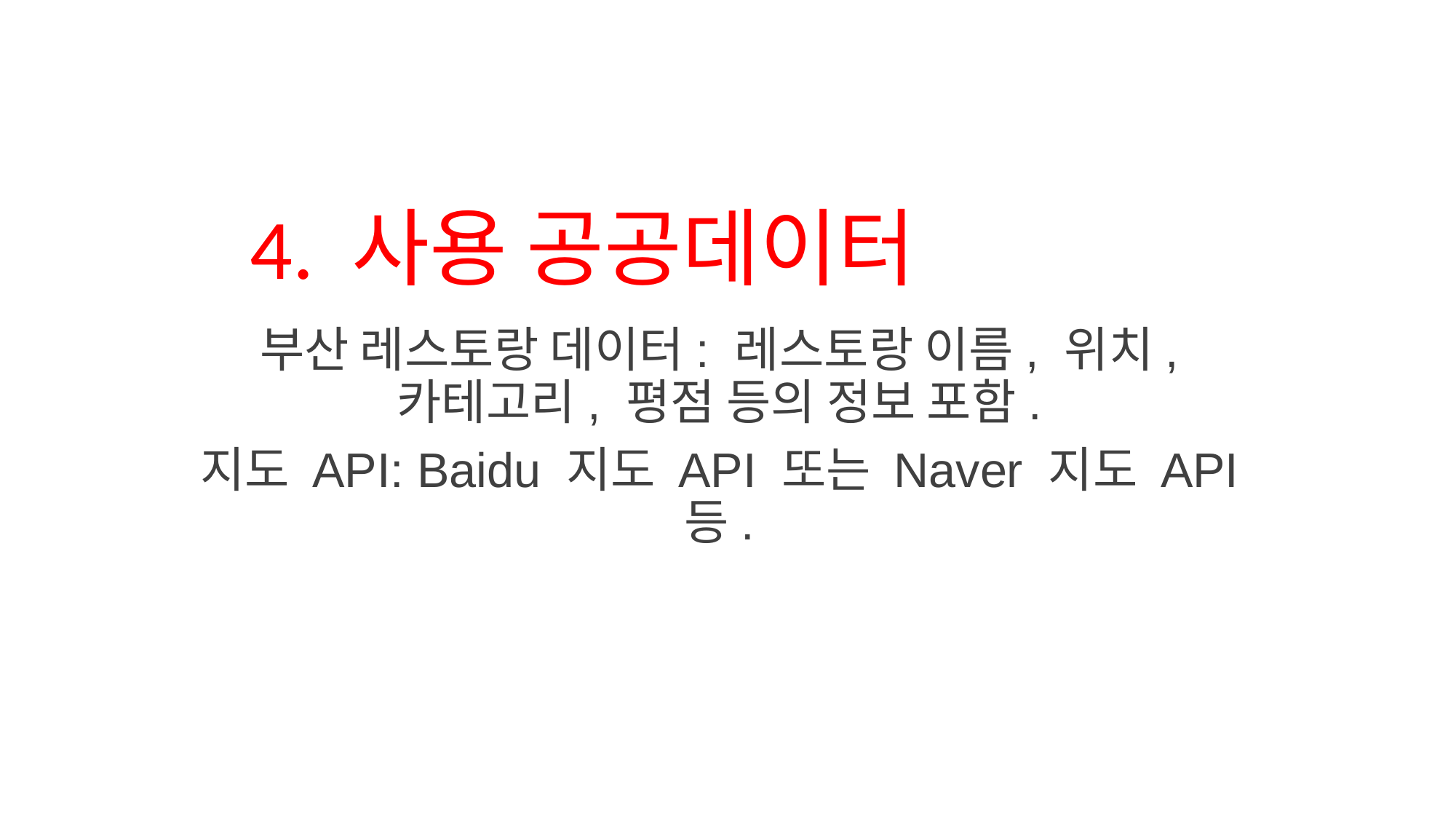

# 4. 사용 공공데이터
부산 레스토랑 데이터: 레스토랑 이름, 위치, 카테고리, 평점 등의 정보 포함.
지도 API: Baidu 지도 API 또는 Naver 지도 API 등.